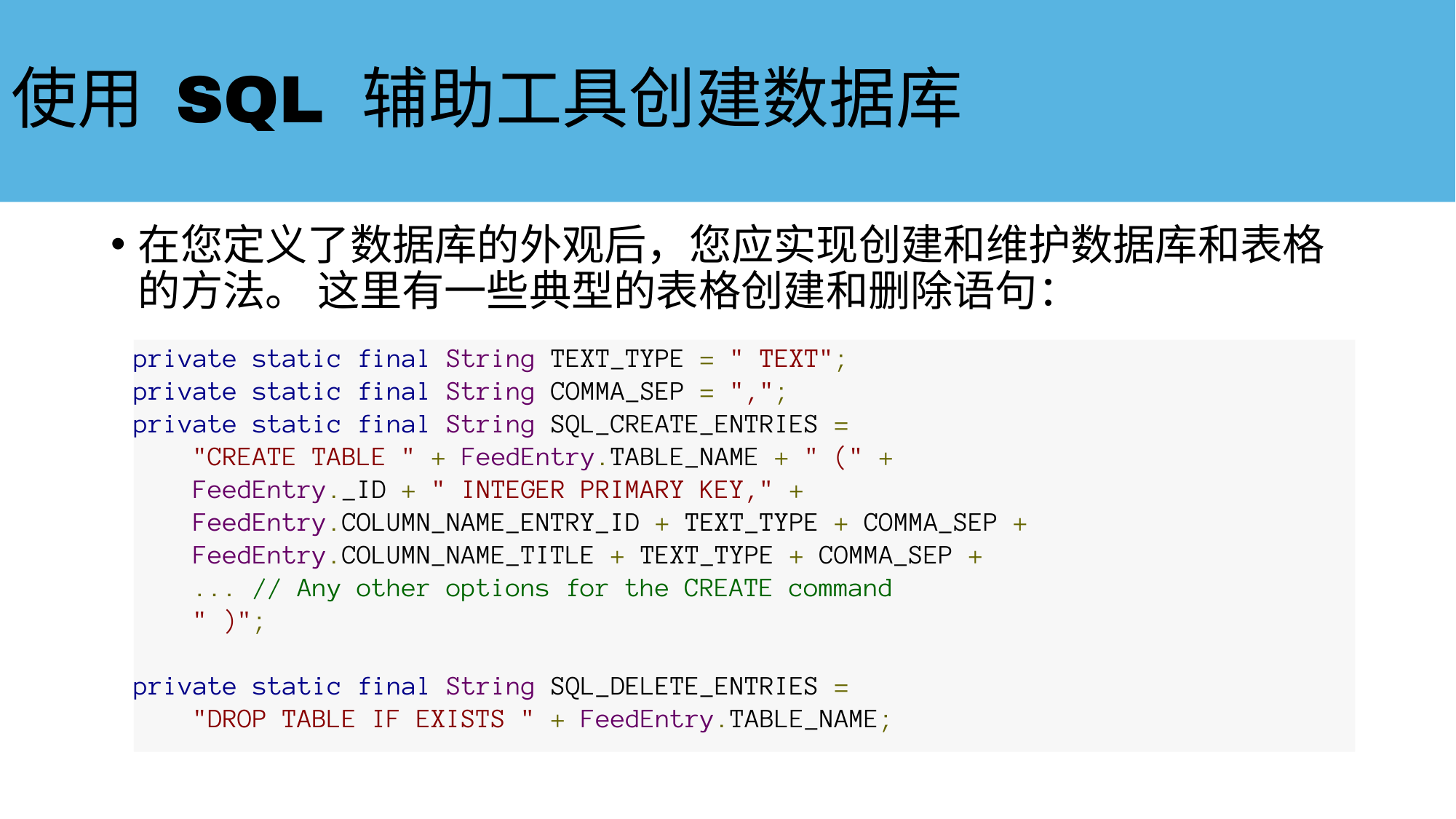

# 使用 SQL 辅助工具创建数据库
在您定义了数据库的外观后，您应实现创建和维护数据库和表格的方法。 这里有一些典型的表格创建和删除语句：
private static final String TEXT_TYPE = " TEXT";
private static final String COMMA_SEP = ",";
private static final String SQL_CREATE_ENTRIES =
    "CREATE TABLE " + FeedEntry.TABLE_NAME + " (" +
    FeedEntry._ID + " INTEGER PRIMARY KEY," +
    FeedEntry.COLUMN_NAME_ENTRY_ID + TEXT_TYPE + COMMA_SEP +
    FeedEntry.COLUMN_NAME_TITLE + TEXT_TYPE + COMMA_SEP +
    ... // Any other options for the CREATE command
    " )";
private static final String SQL_DELETE_ENTRIES =
    "DROP TABLE IF EXISTS " + FeedEntry.TABLE_NAME;